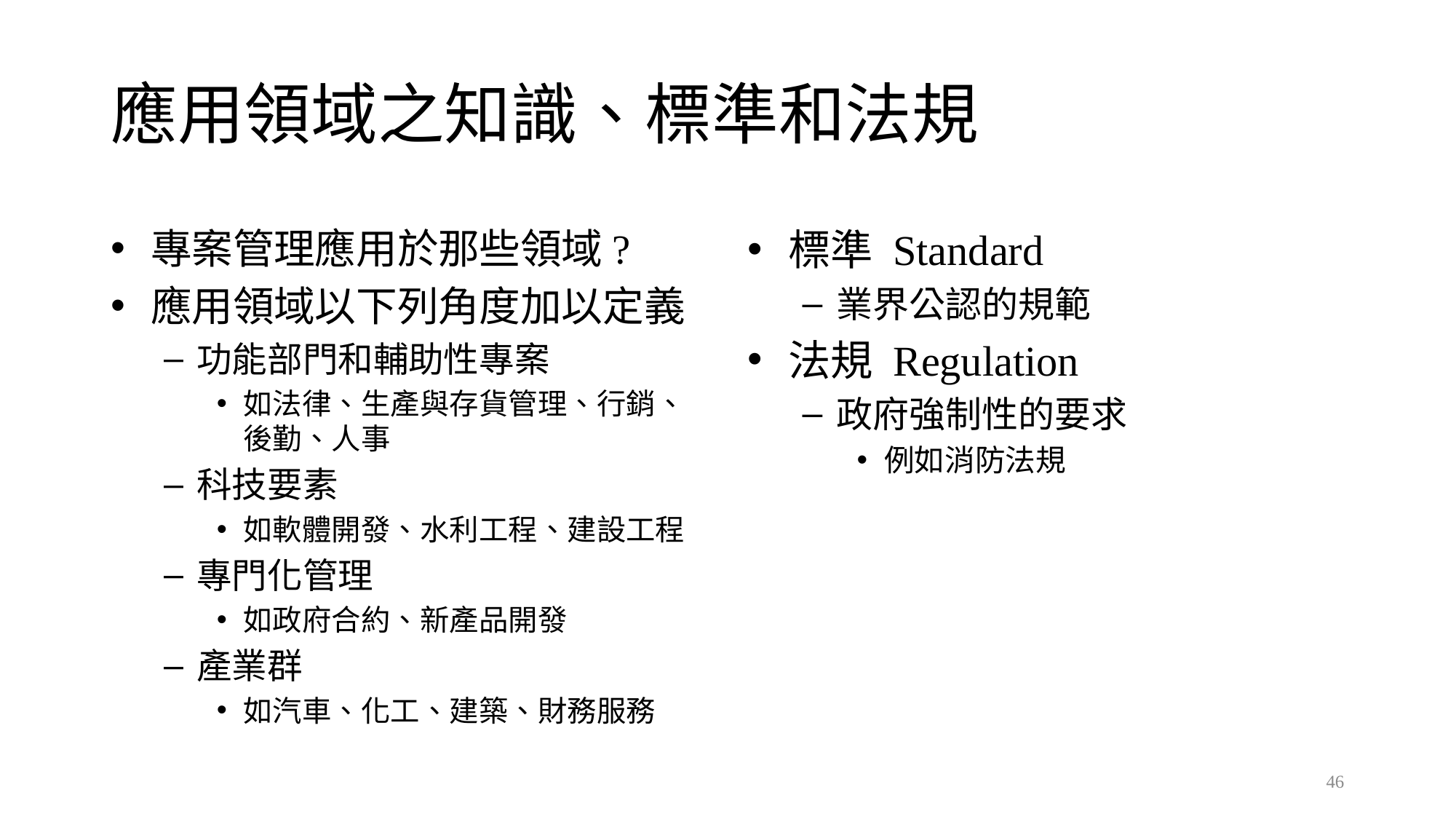

# 應用領域之知識、標準和法規
專案管理應用於那些領域?
應用領域以下列角度加以定義
功能部門和輔助性專案
如法律、生產與存貨管理、行銷、後勤、人事
科技要素
如軟體開發、水利工程、建設工程
專門化管理
如政府合約、新產品開發
產業群
如汽車、化工、建築、財務服務
標準 Standard
業界公認的規範
法規 Regulation
政府強制性的要求
例如消防法規
46